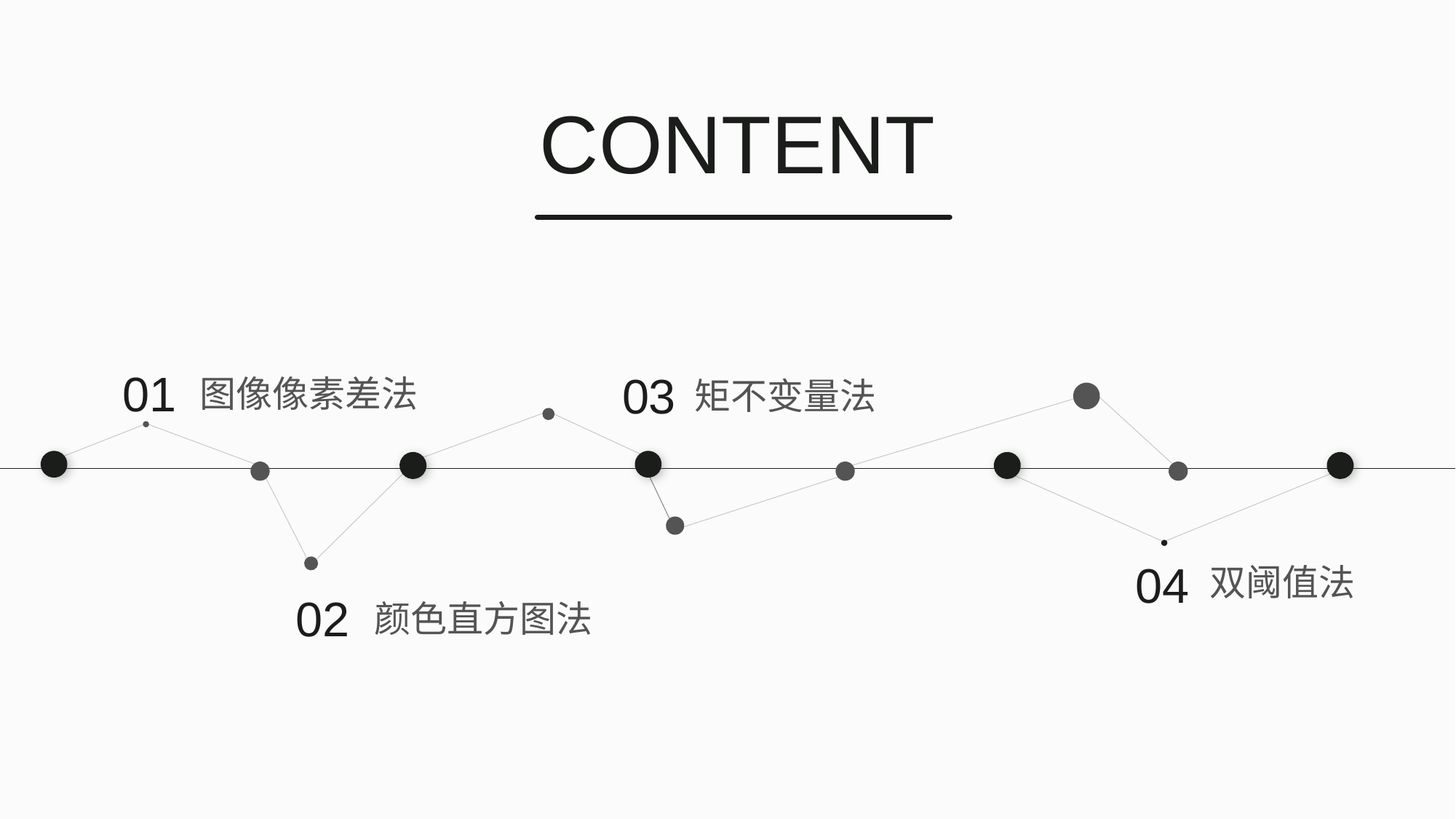

CONTENT
01
03
图像像素差法
矩不变量法

04
双阈值法

02
颜色直方图法